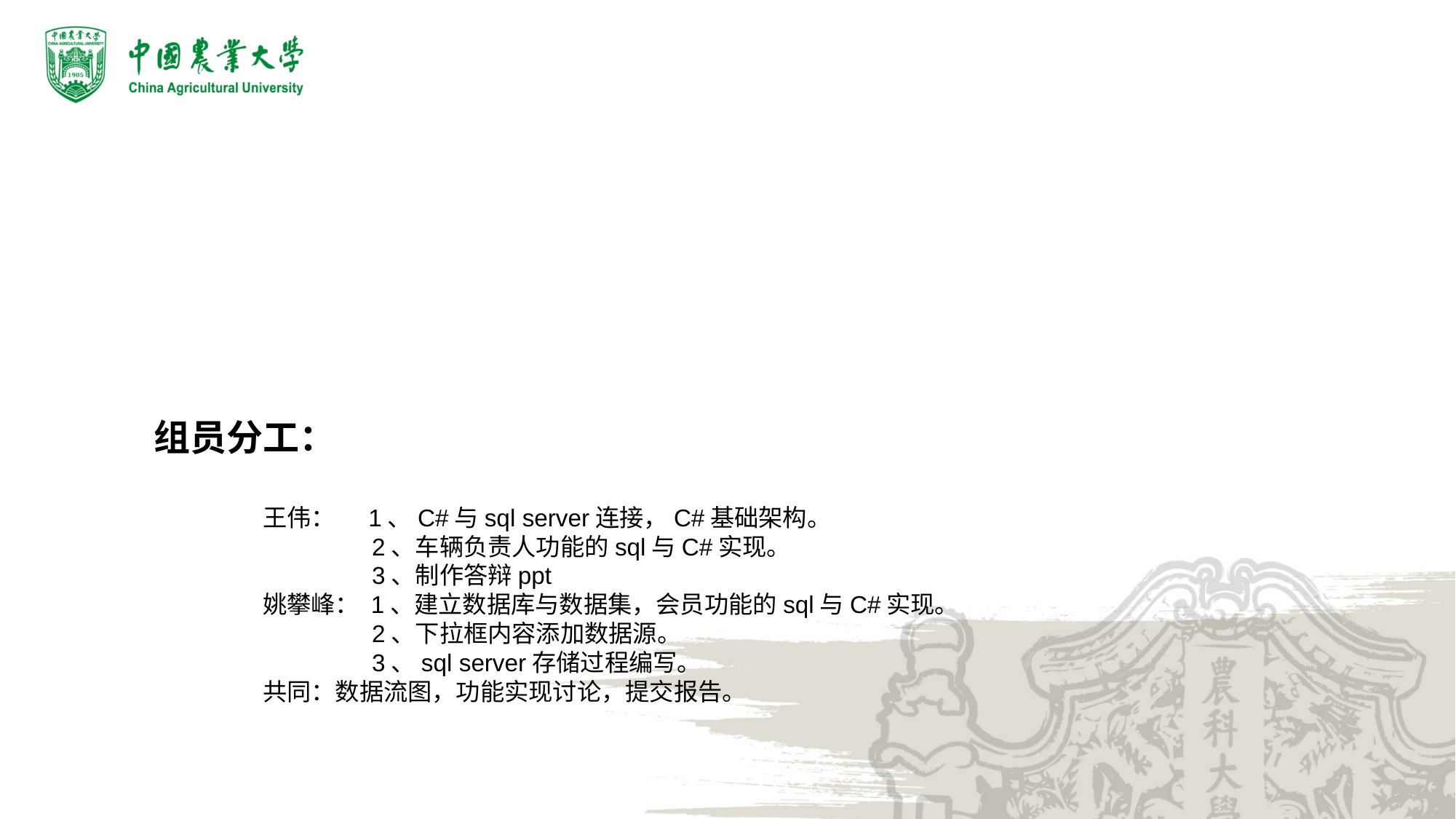

组员分工：

	王伟：     1、C#与sql server连接，C#基础架构。
		2、车辆负责人功能的sql与C#实现。
		3、制作答辩ppt
	姚攀峰： 1、建立数据库与数据集，会员功能的sql与C#实现。
		2、下拉框内容添加数据源。
		3、sql server存储过程编写。
	共同：数据流图，功能实现讨论，提交报告。